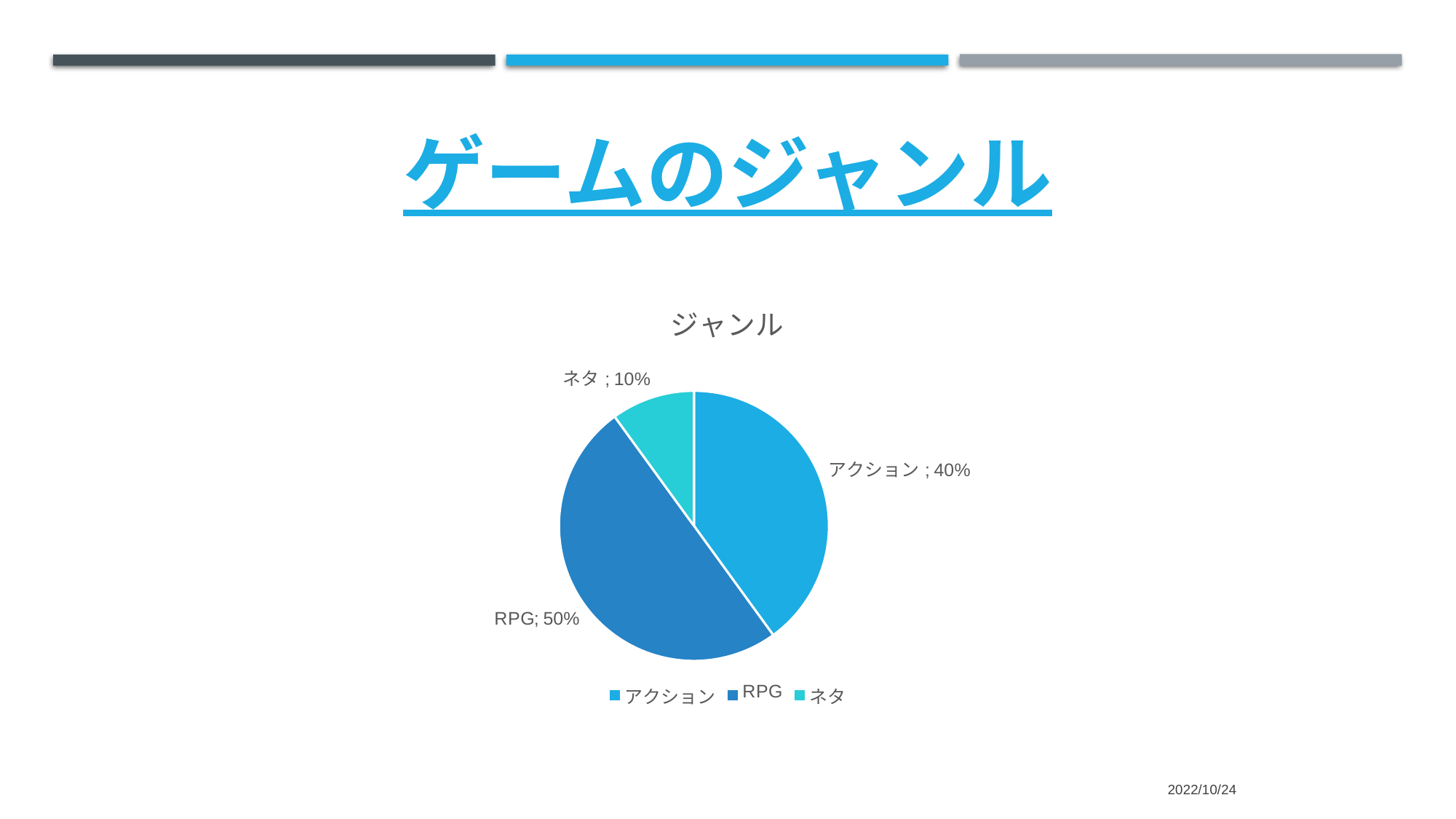

# ゲームのジャンル

### Chart:

| Category | ジャンル |
|---|---|
| アクション | 40.0 |
| RPG | 50.0 |
| ネタ | 10.0 |
2022/10/24